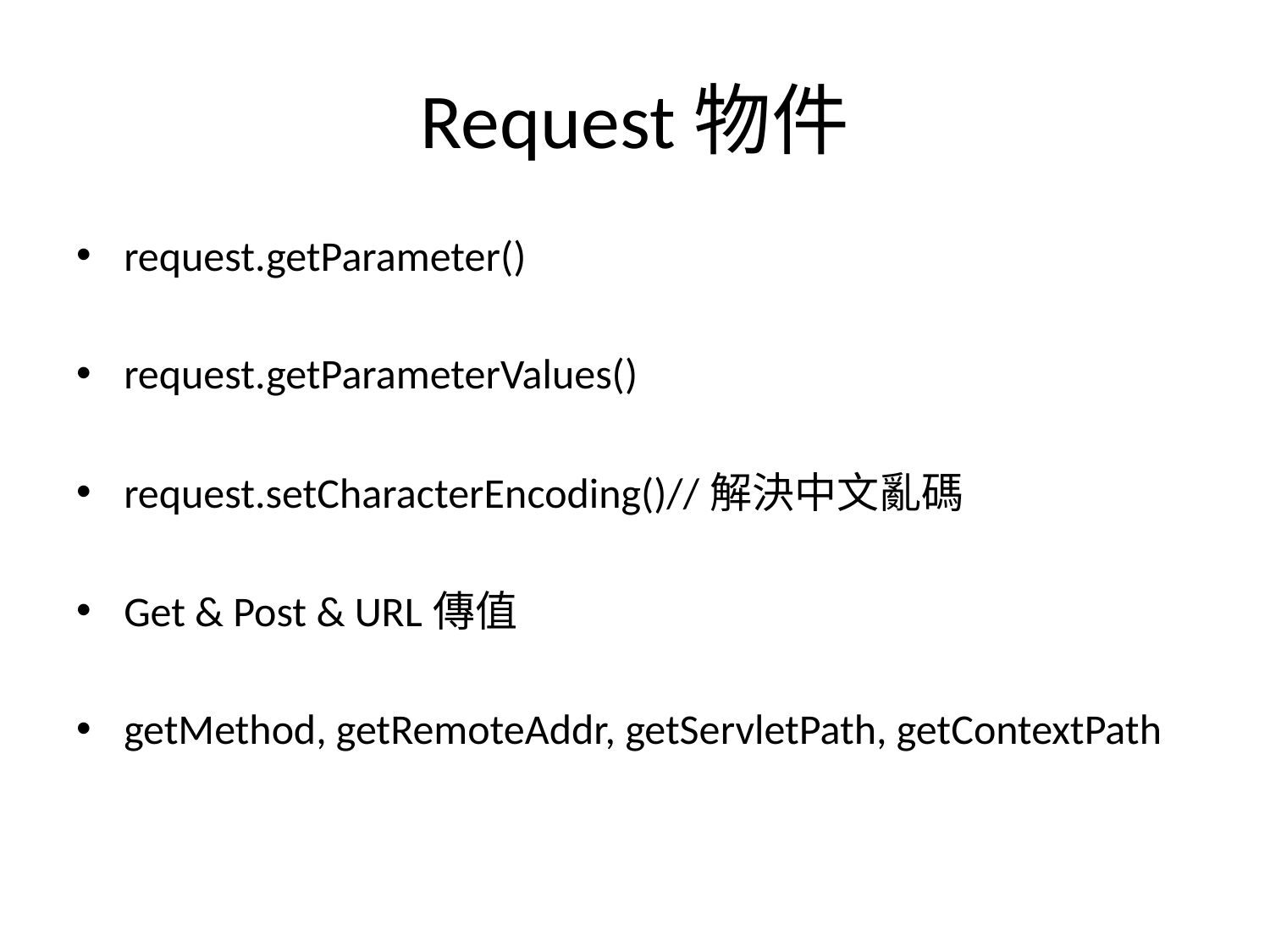

# Request物件
request.getParameter()

request.getParameterValues()

request.setCharacterEncoding()//解決中文亂碼

Get & Post & URL傳值

getMethod, getRemoteAddr, getServletPath, getContextPath